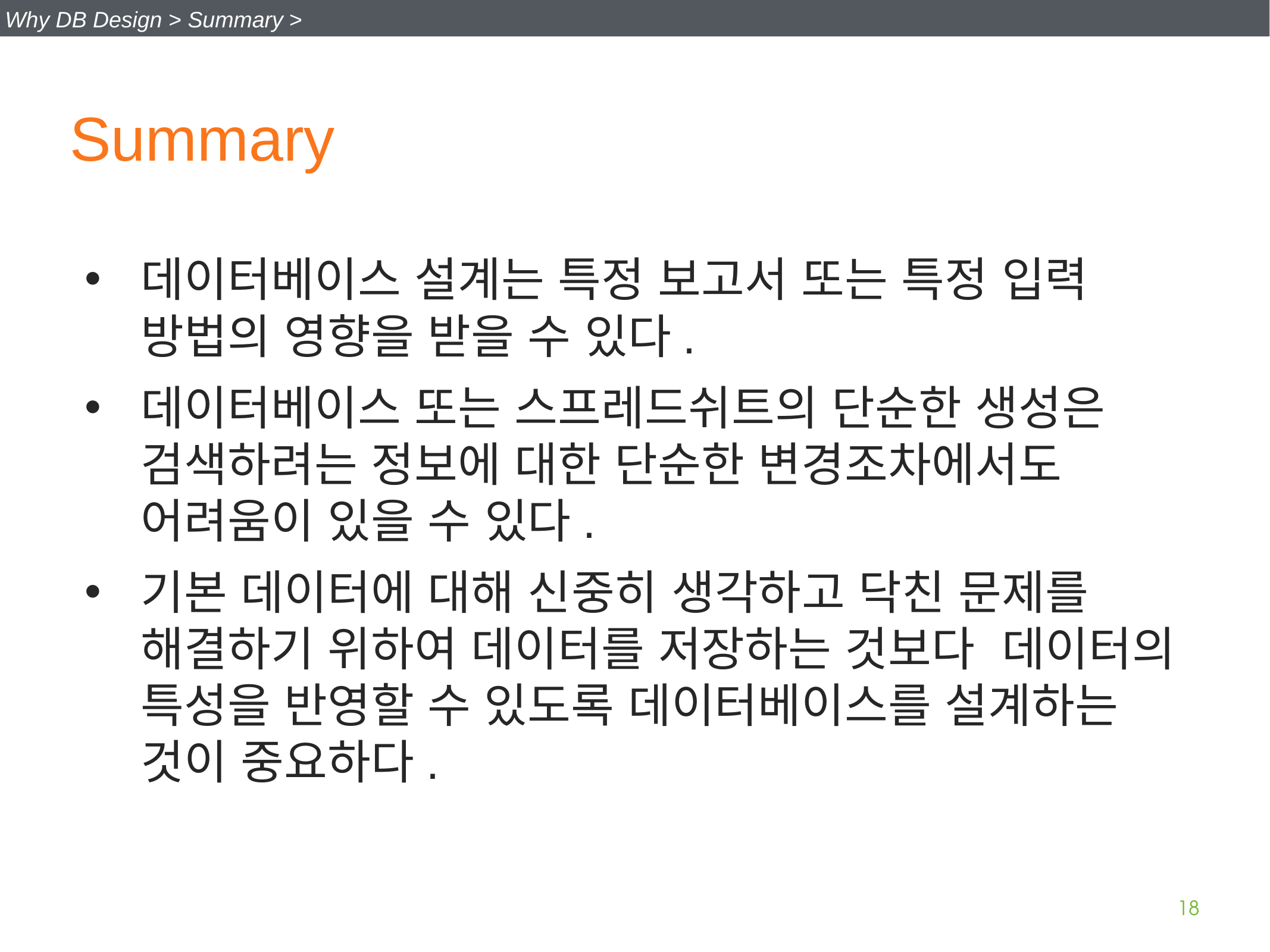

Why DB Design > Summary >
# Summary
데이터베이스 설계는 특정 보고서 또는 특정 입력 방법의 영향을 받을 수 있다.
데이터베이스 또는 스프레드쉬트의 단순한 생성은 검색하려는 정보에 대한 단순한 변경조차에서도 어려움이 있을 수 있다.
기본 데이터에 대해 신중히 생각하고 닥친 문제를 해결하기 위하여 데이터를 저장하는 것보다  데이터의 특성을 반영할 수 있도록 데이터베이스를 설계하는 것이 중요하다.
18